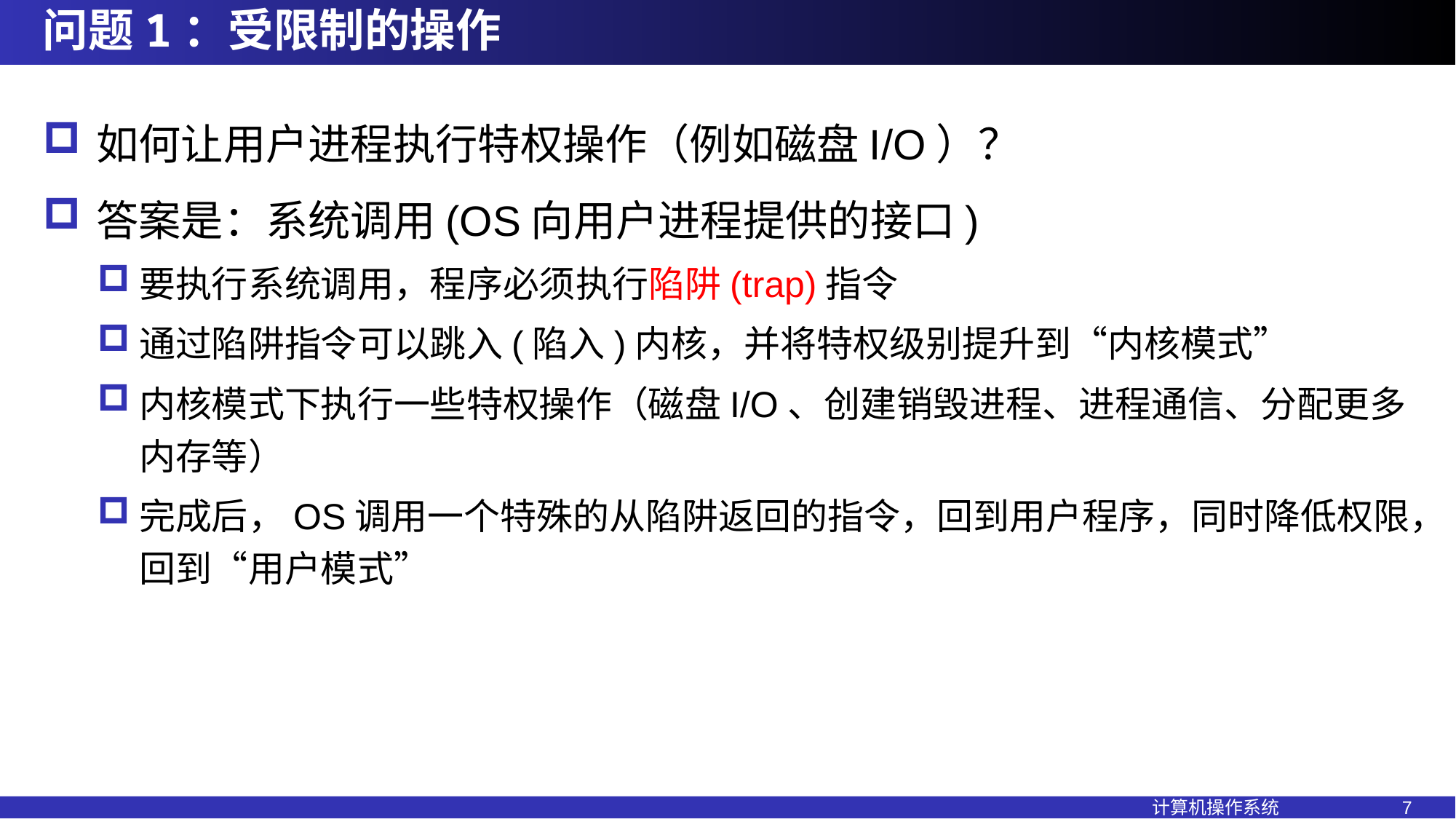

# 问题1：受限制的操作
如何让用户进程执行特权操作（例如磁盘I/O）？
答案是：系统调用(OS向用户进程提供的接口)
要执行系统调用，程序必须执行陷阱(trap)指令
通过陷阱指令可以跳入(陷入)内核，并将特权级别提升到“内核模式”
内核模式下执行一些特权操作（磁盘I/O、创建销毁进程、进程通信、分配更多内存等）
完成后，OS调用一个特殊的从陷阱返回的指令，回到用户程序，同时降低权限，回到“用户模式”

计算机操作系统                     7